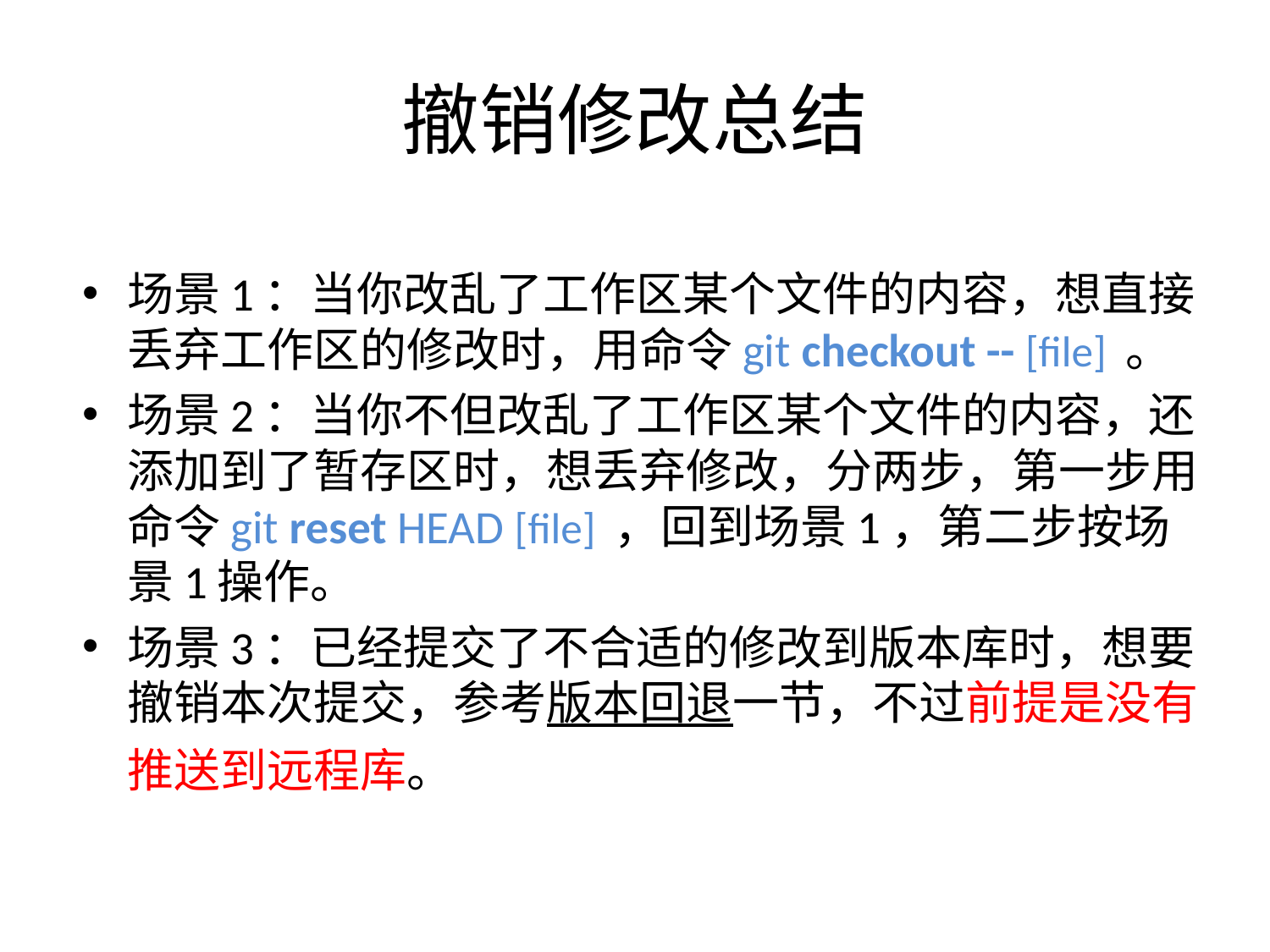

# 撤销修改总结
场景1：当你改乱了工作区某个文件的内容，想直接丢弃工作区的修改时，用命令git checkout -- [file] 。
场景2：当你不但改乱了工作区某个文件的内容，还添加到了暂存区时，想丢弃修改，分两步，第一步用命令git reset HEAD [file] ，回到场景1，第二步按场景1操作。
场景3：已经提交了不合适的修改到版本库时，想要撤销本次提交，参考版本回退一节，不过前提是没有推送到远程库。